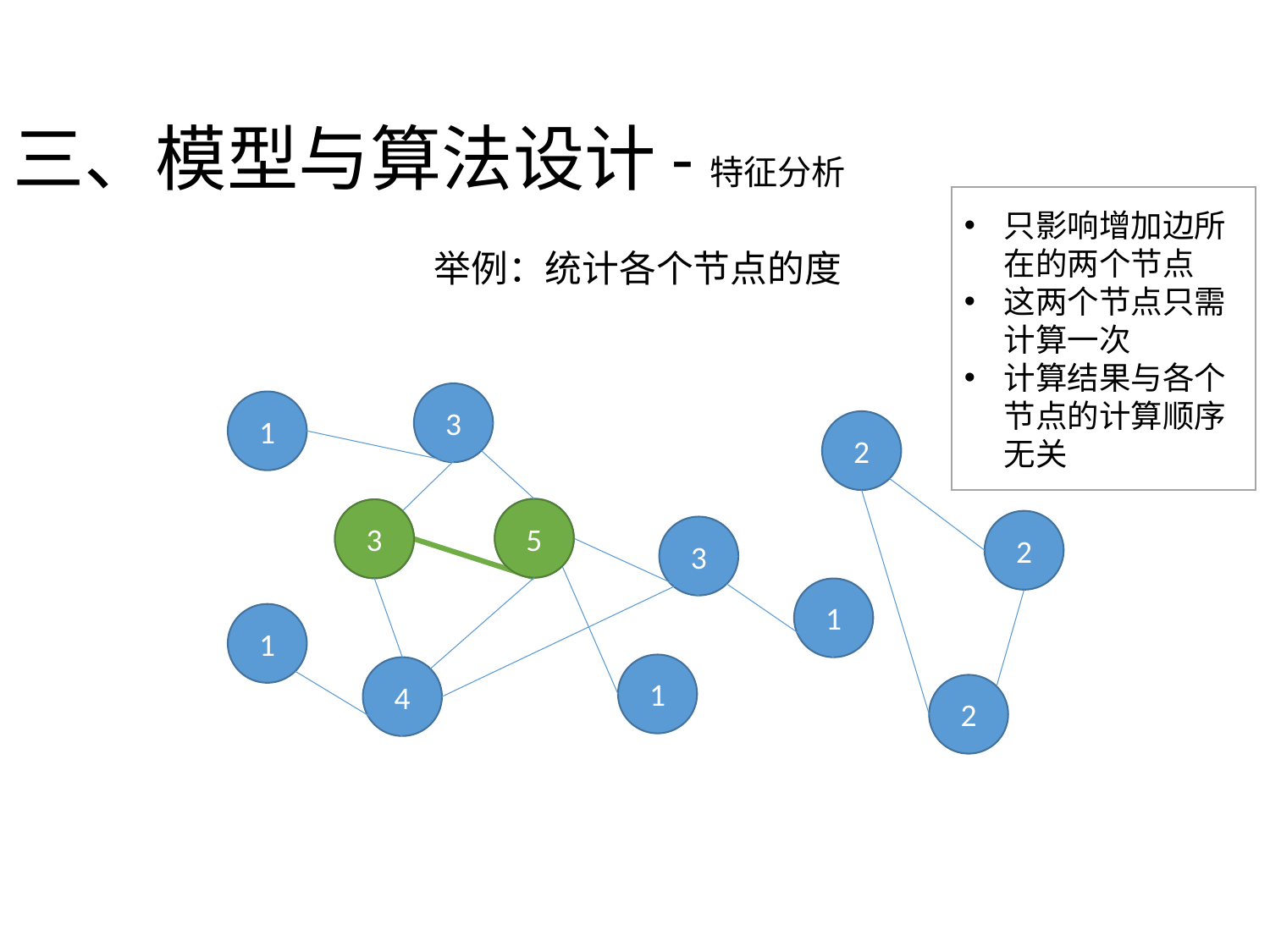

# 三、模型与算法设计-特征分析
只影响增加边所在的两个节点
这两个节点只需计算一次
计算结果与各个节点的计算顺序无关
举例：统计各个节点的度
3
1
2
4
5
3
2
2
3
1
1
1
4
2